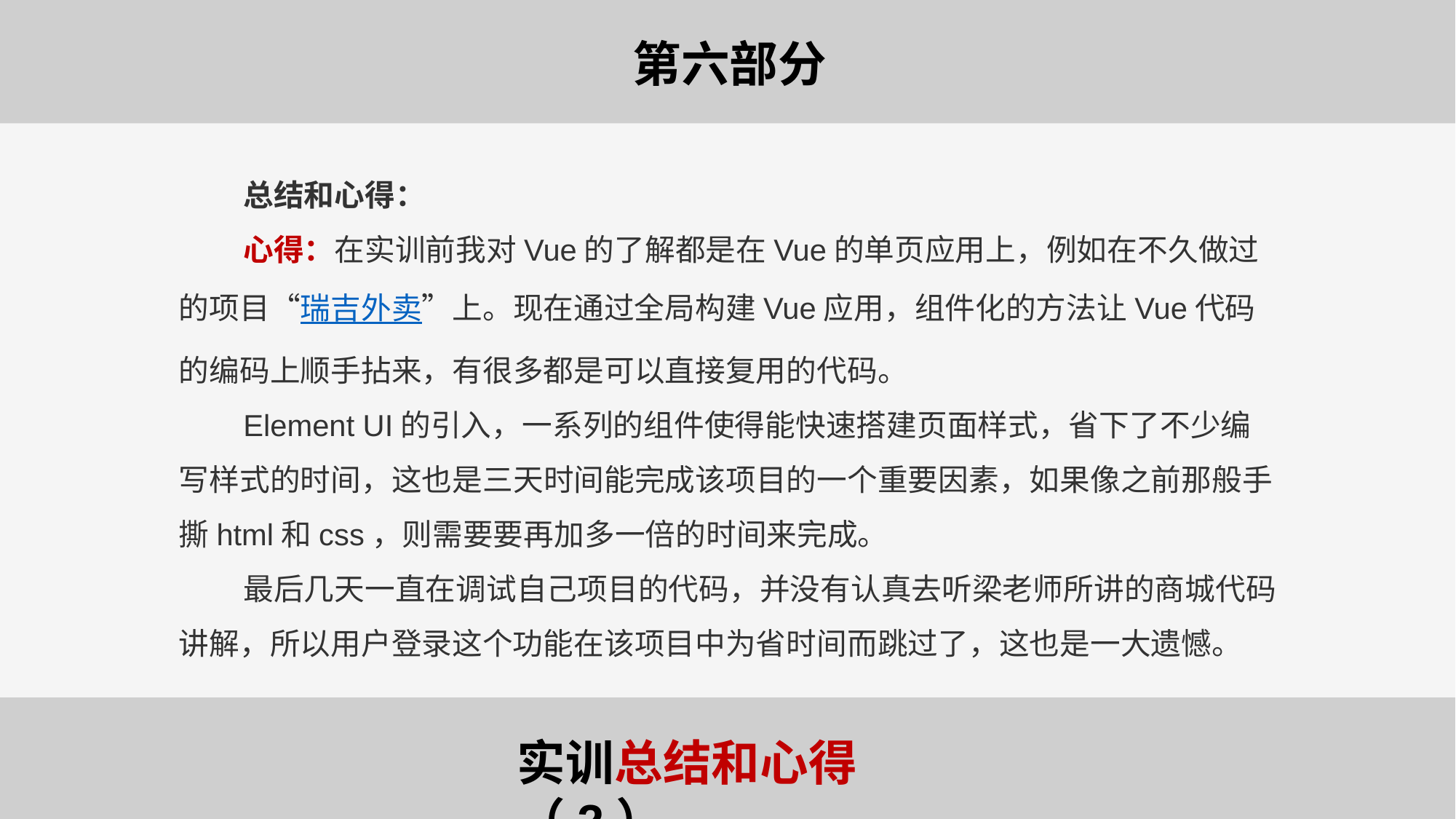

第六部分
总结和心得：
心得：在实训前我对Vue的了解都是在Vue的单页应用上，例如在不久做过的项目“瑞吉外卖”上。现在通过全局构建Vue应用，组件化的方法让Vue代码的编码上顺手拈来，有很多都是可以直接复用的代码。
Element UI的引入，一系列的组件使得能快速搭建页面样式，省下了不少编写样式的时间，这也是三天时间能完成该项目的一个重要因素，如果像之前那般手撕html和css，则需要要再加多一倍的时间来完成。
最后几天一直在调试自己项目的代码，并没有认真去听梁老师所讲的商城代码讲解，所以用户登录这个功能在该项目中为省时间而跳过了，这也是一大遗憾。

实训总结和心得（2）